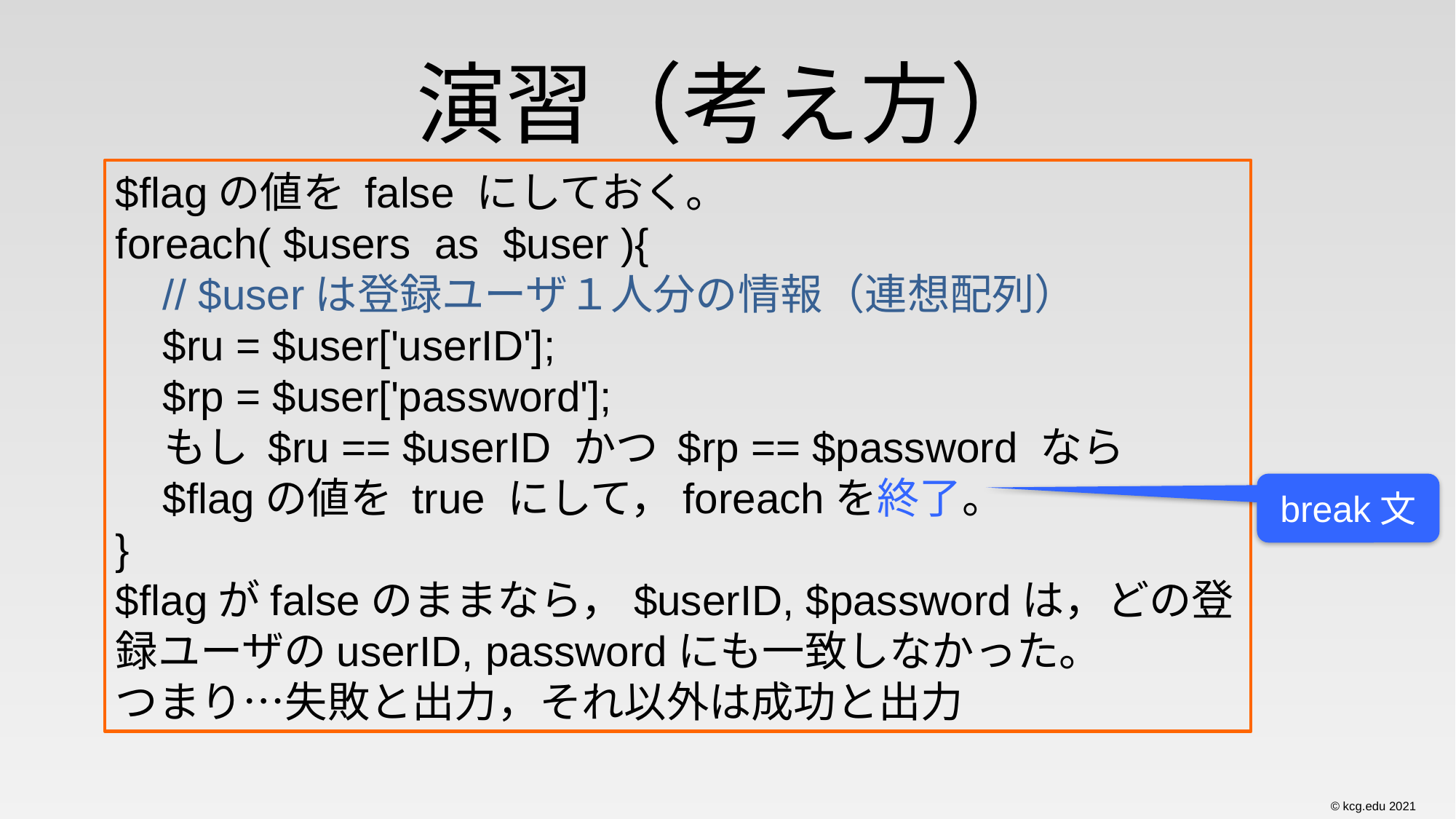

# 演習（考え方）
$flagの値を false にしておく。
foreach( $users  as  $user ){
    // $userは登録ユーザ１人分の情報（連想配列）
    $ru = $user['userID'];
    $rp = $user['password'];
    もし $ru == $userID かつ $rp == $password なら
    $flagの値を true にして，foreachを終了。
}
$flagがfalseのままなら，$userID, $passwordは，どの登録ユーザのuserID, passwordにも一致しなかった。
つまり…失敗と出力，それ以外は成功と出力
break文